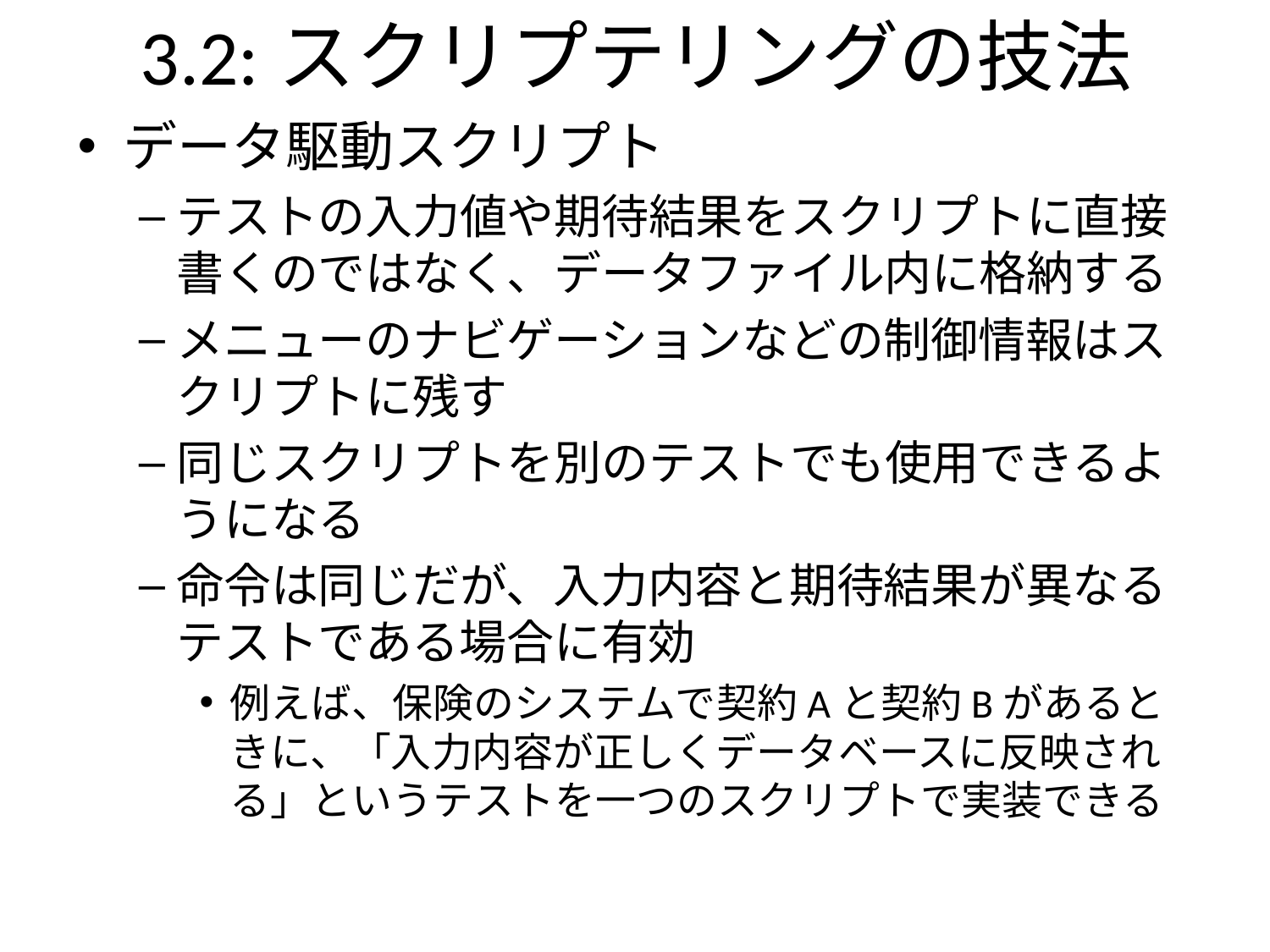

3.2:スクリプテリングの技法
データ駆動スクリプト
テストの入力値や期待結果をスクリプトに直接書くのではなく、データファイル内に格納する
メニューのナビゲーションなどの制御情報はスクリプトに残す
同じスクリプトを別のテストでも使用できるようになる
命令は同じだが、入力内容と期待結果が異なるテストである場合に有効
例えば、保険のシステムで契約Aと契約Bがあるときに、「入力内容が正しくデータベースに反映される」というテストを一つのスクリプトで実装できる